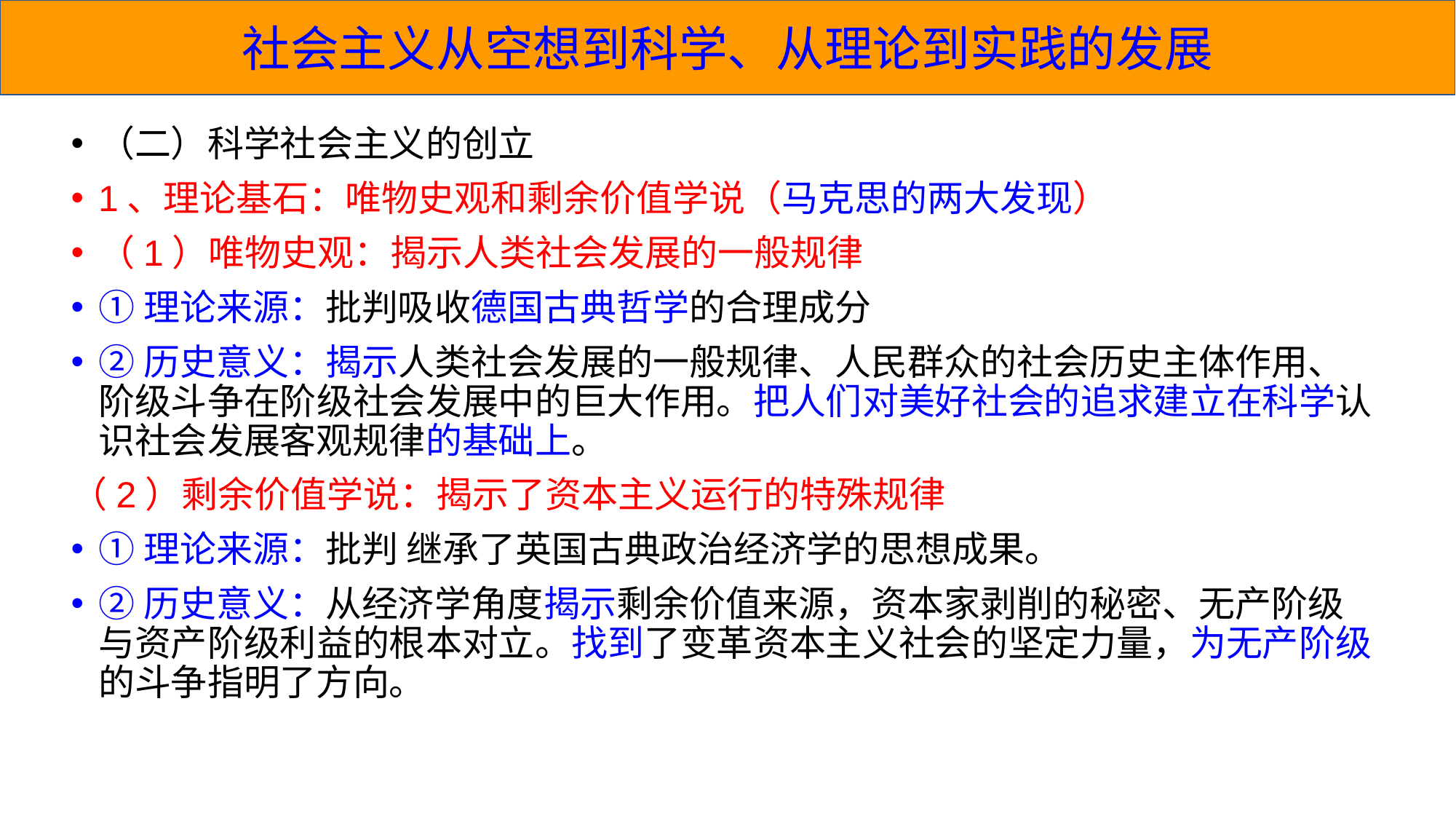

社会主义从空想到科学、从理论到实践的发展
（二）科学社会主义的创立
1、理论基石：唯物史观和剩余价值学说（马克思的两大发现）
（1）唯物史观：揭示人类社会发展的一般规律
①理论来源：批判吸收德国古典哲学的合理成分
②历史意义：揭示人类社会发展的一般规律、人民群众的社会历史主体作用、阶级斗争在阶级社会发展中的巨大作用。把人们对美好社会的追求建立在科学认识社会发展客观规律的基础上。
（2）剩余价值学说：揭示了资本主义运行的特殊规律
①理论来源：批判 继承了英国古典政治经济学的思想成果。
②历史意义：从经济学角度揭示剩余价值来源，资本家剥削的秘密、无产阶级与资产阶级利益的根本对立。找到了变革资本主义社会的坚定力量，为无产阶级的斗争指明了方向。